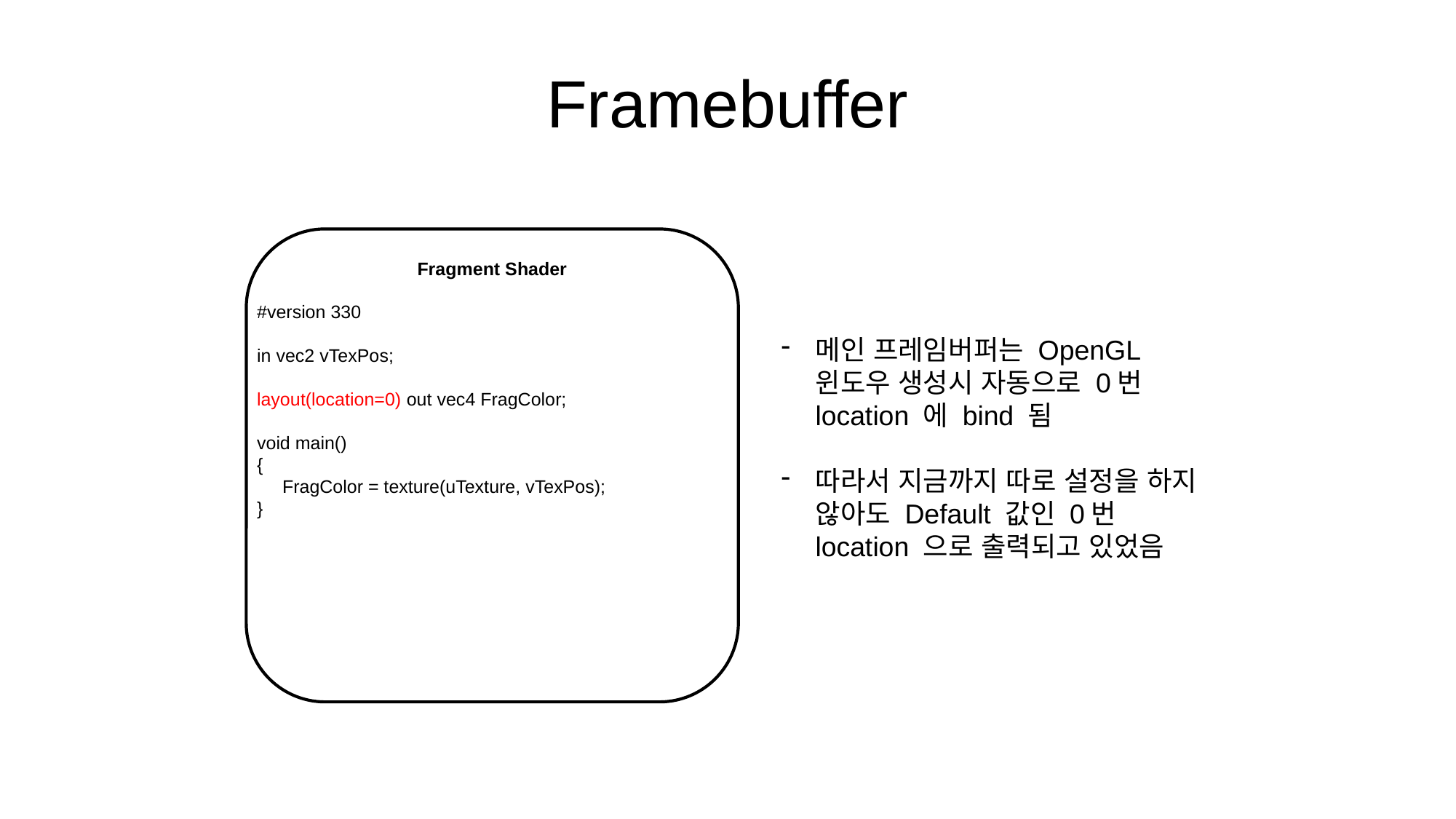

# Framebuffer
Fragment Shader
#version 330

in vec2 vTexPos;

layout(location=0) out vec4 FragColor;

void main()
{
     FragColor = texture(uTexture, vTexPos);
}
메인 프레임버퍼는 OpenGL 윈도우 생성시 자동으로 0번 location 에 bind 됨

따라서 지금까지 따로 설정을 하지 않아도 Default 값인 0번 location 으로 출력되고 있었음